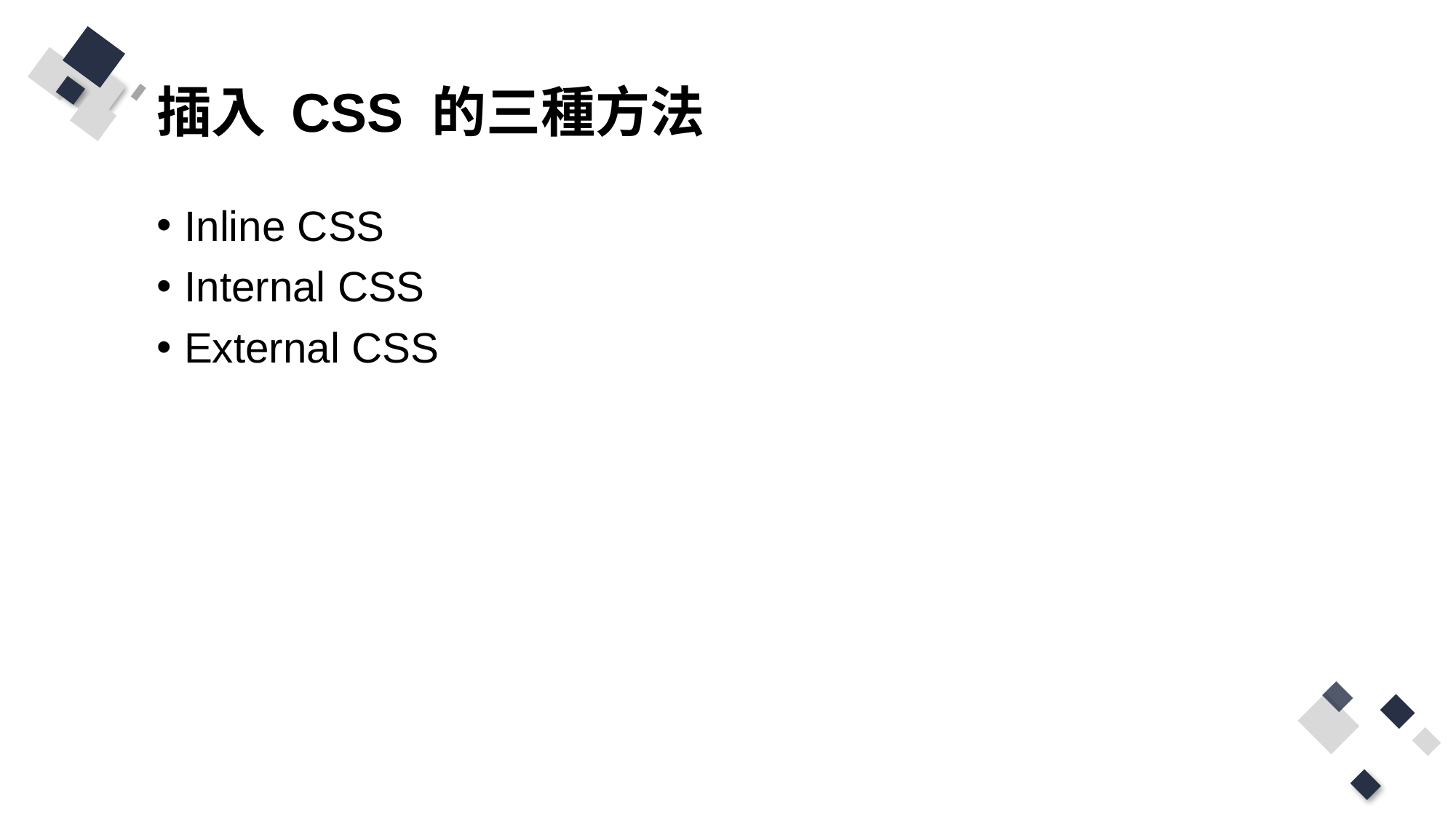

# 插入 CSS 的三種方法
Inline CSS
Internal CSS
External CSS